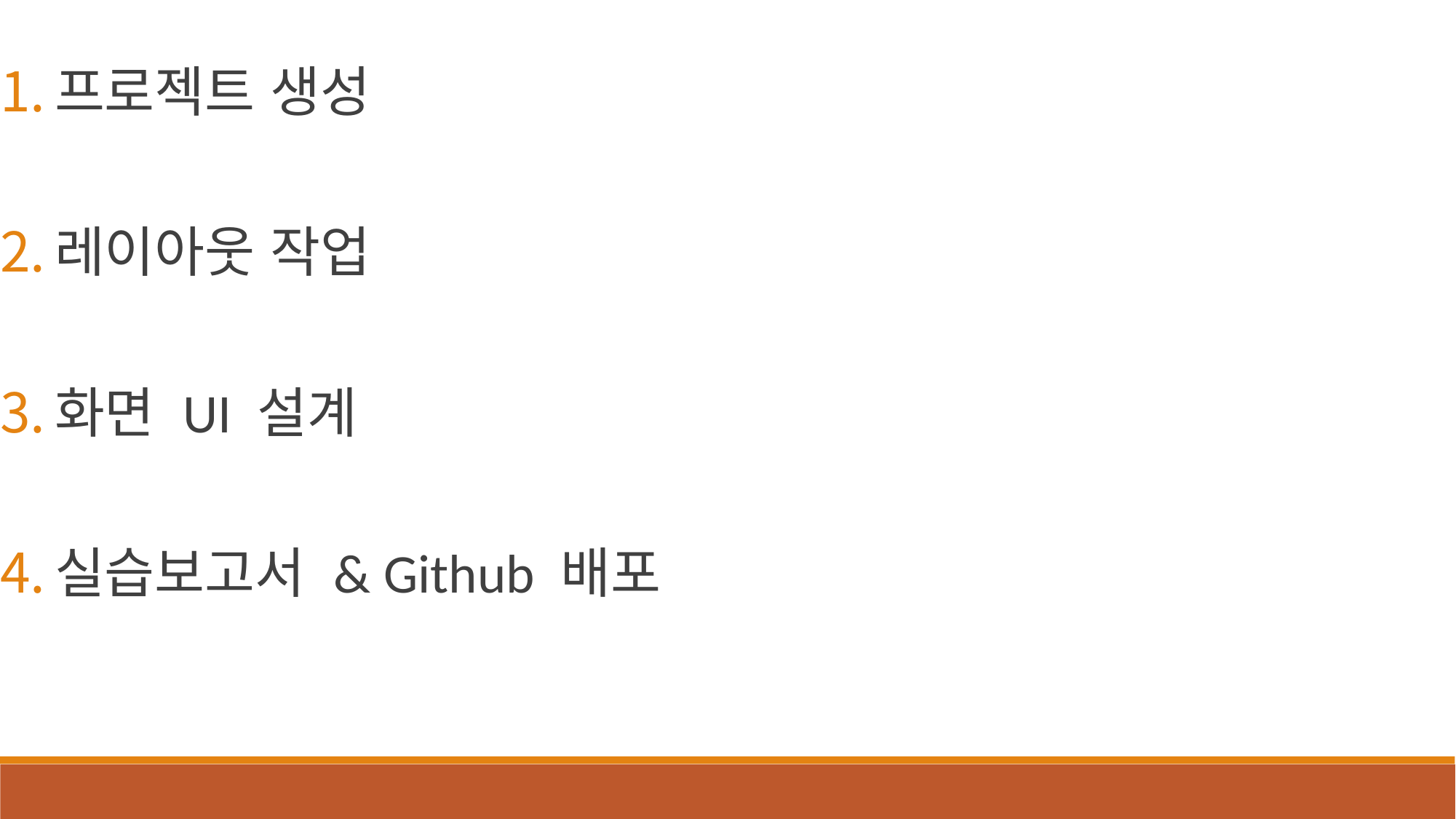

프로젝트 생성

레이아웃 작업

화면 UI 설계

실습보고서 & Github 배포